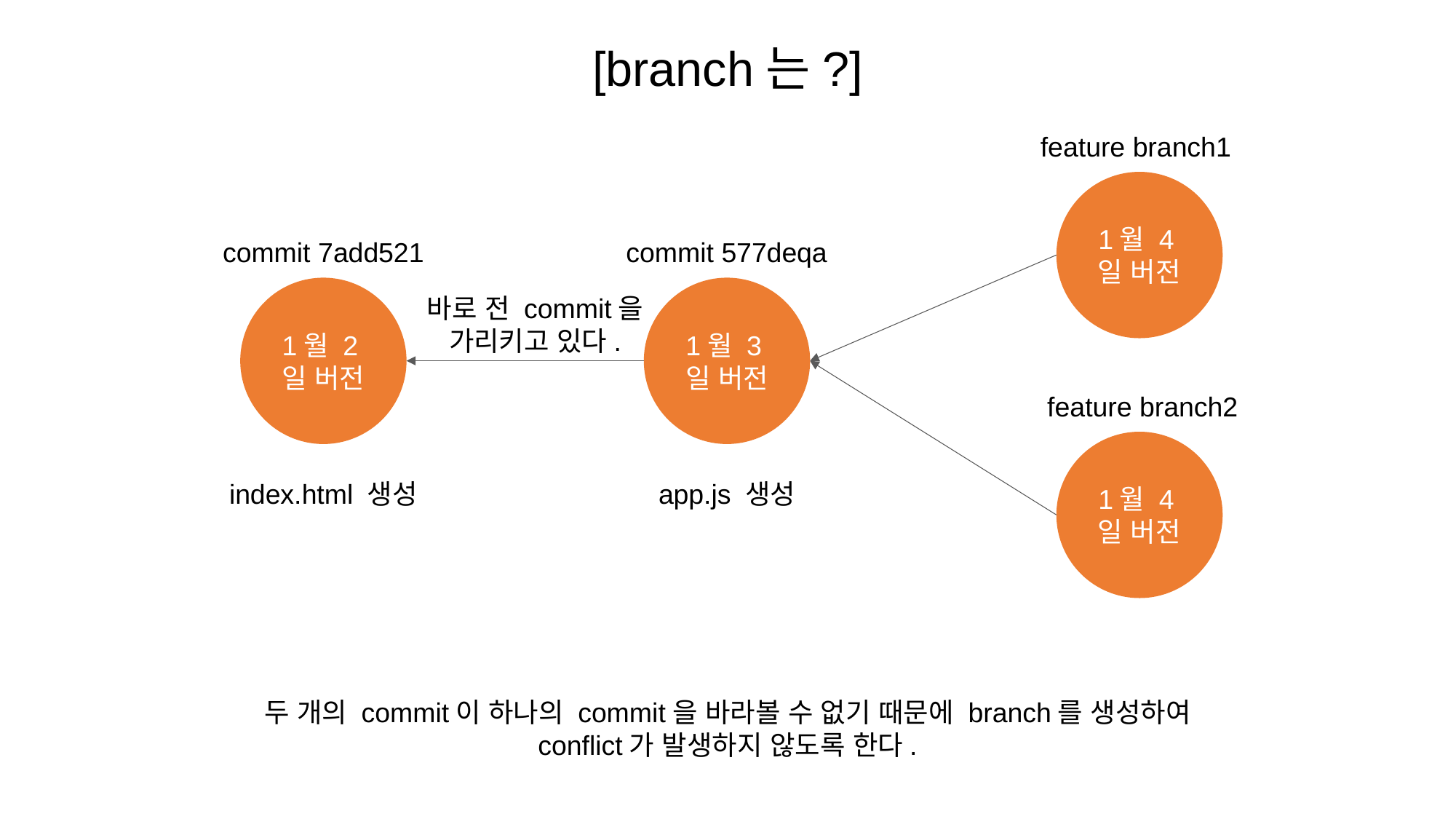

[branch는?]
feature branch1
1월 4일 버전
commit 7add521
1월 2일 버전
index.html 생성
commit 577deqa
1월 3일 버전
app.js 생성
바로 전 commit을
가리키고 있다.
feature branch2
1월 4일 버전
두 개의 commit이 하나의 commit을 바라볼 수 없기 때문에 branch를 생성하여
conflict가 발생하지 않도록 한다.